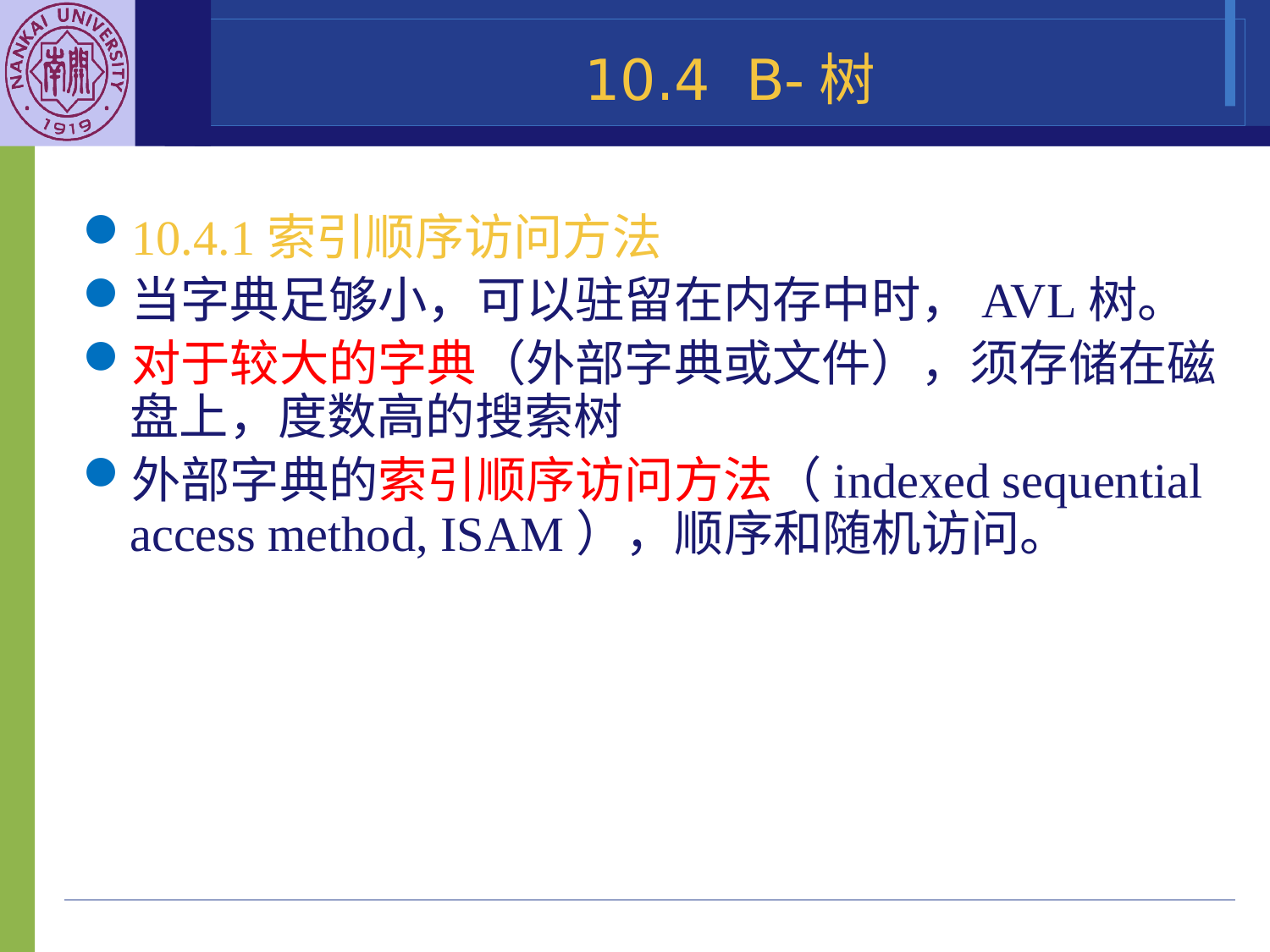

10.4  B-树
10.4.1索引顺序访问方法
当字典足够小，可以驻留在内存中时，AVL树。
对于较大的字典（外部字典或文件），须存储在磁盘上，度数高的搜索树
外部字典的索引顺序访问方法（indexed sequential access method, ISAM），顺序和随机访问。
40